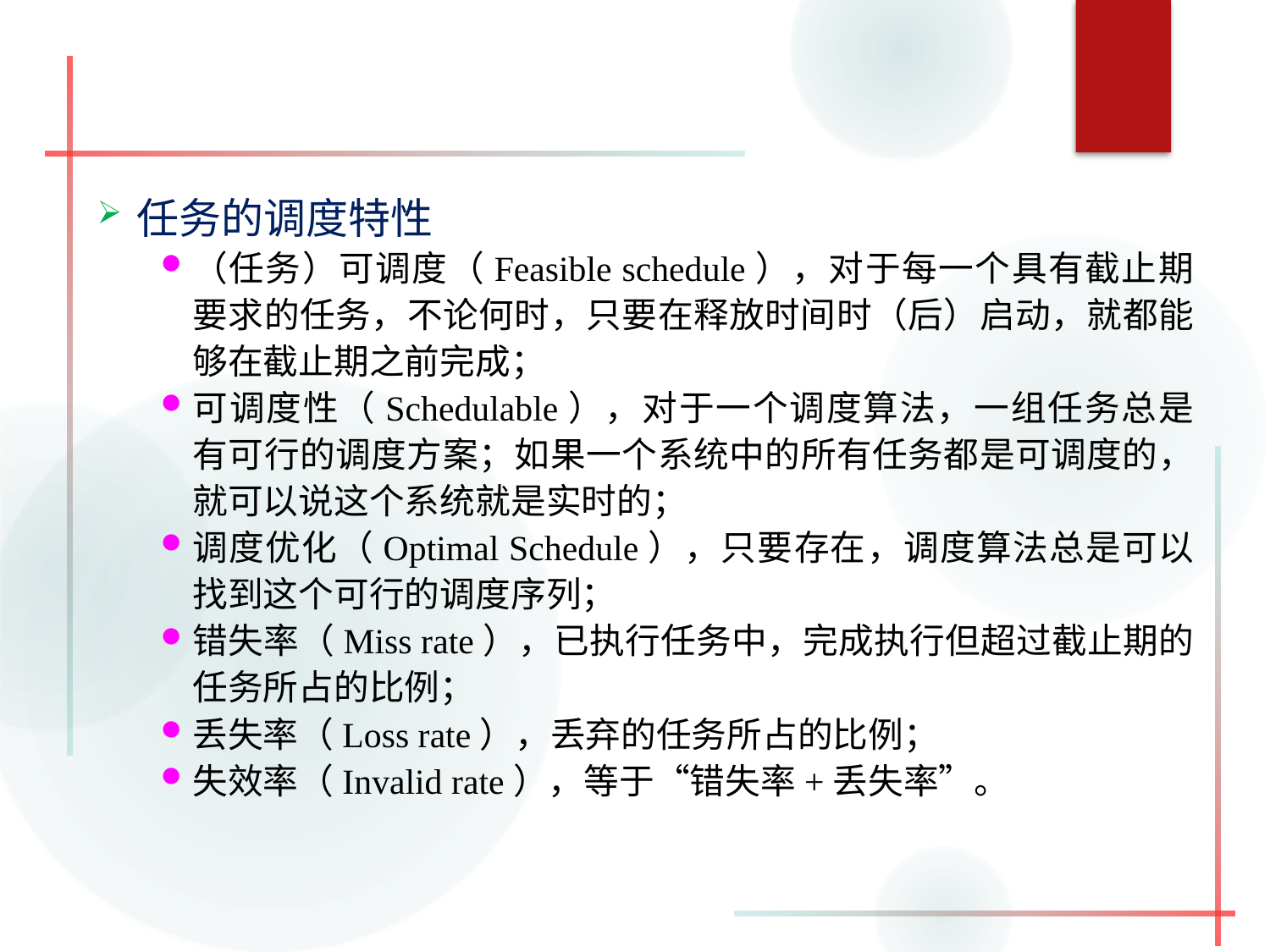

35
#
任务的调度特性
（任务）可调度（Feasible schedule），对于每一个具有截止期要求的任务，不论何时，只要在释放时间时（后）启动，就都能够在截止期之前完成；
可调度性（Schedulable），对于一个调度算法，一组任务总是有可行的调度方案；如果一个系统中的所有任务都是可调度的，就可以说这个系统就是实时的；
调度优化（Optimal Schedule），只要存在，调度算法总是可以找到这个可行的调度序列；
错失率（Miss rate），已执行任务中，完成执行但超过截止期的任务所占的比例；
丢失率（Loss rate），丢弃的任务所占的比例；
失效率（Invalid rate），等于“错失率+丢失率”。